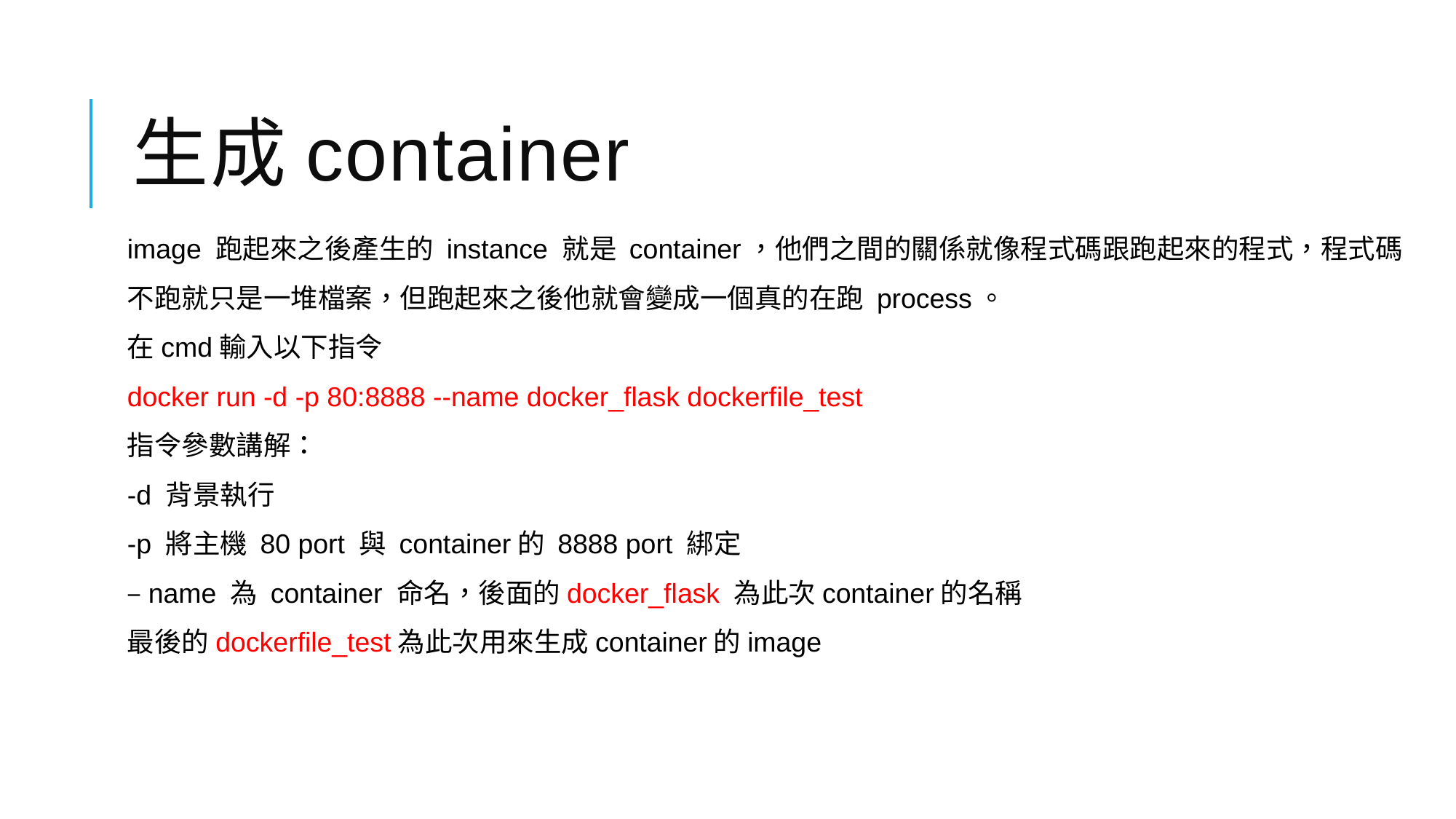

# 生成container
image 跑起來之後產生的 instance 就是 container，他們之間的關係就像程式碼跟跑起來的程式，程式碼不跑就只是一堆檔案，但跑起來之後他就會變成一個真的在跑 process。
在cmd輸入以下指令
docker run -d -p 80:8888 --name docker_flask dockerfile_test
指令參數講解：
-d 背景執行
-p 將主機 80 port 與 container的 8888 port 綁定
–name 為 container 命名，後面的docker_flask 為此次container的名稱
最後的dockerfile_test為此次用來生成container的image